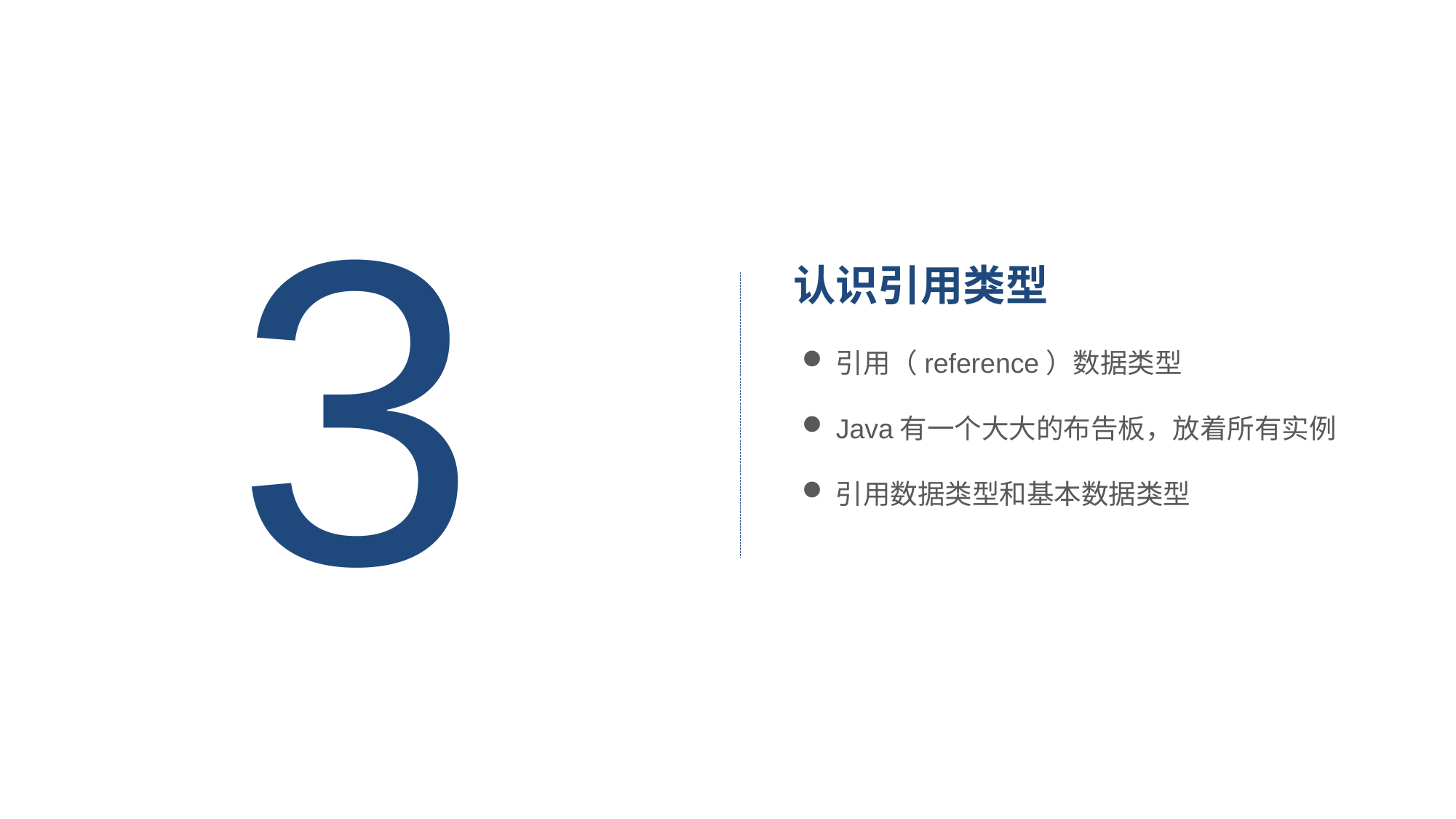

3
认识引用类型
引用（reference）数据类型

Java有一个大大的布告板，放着所有实例

引用数据类型和基本数据类型